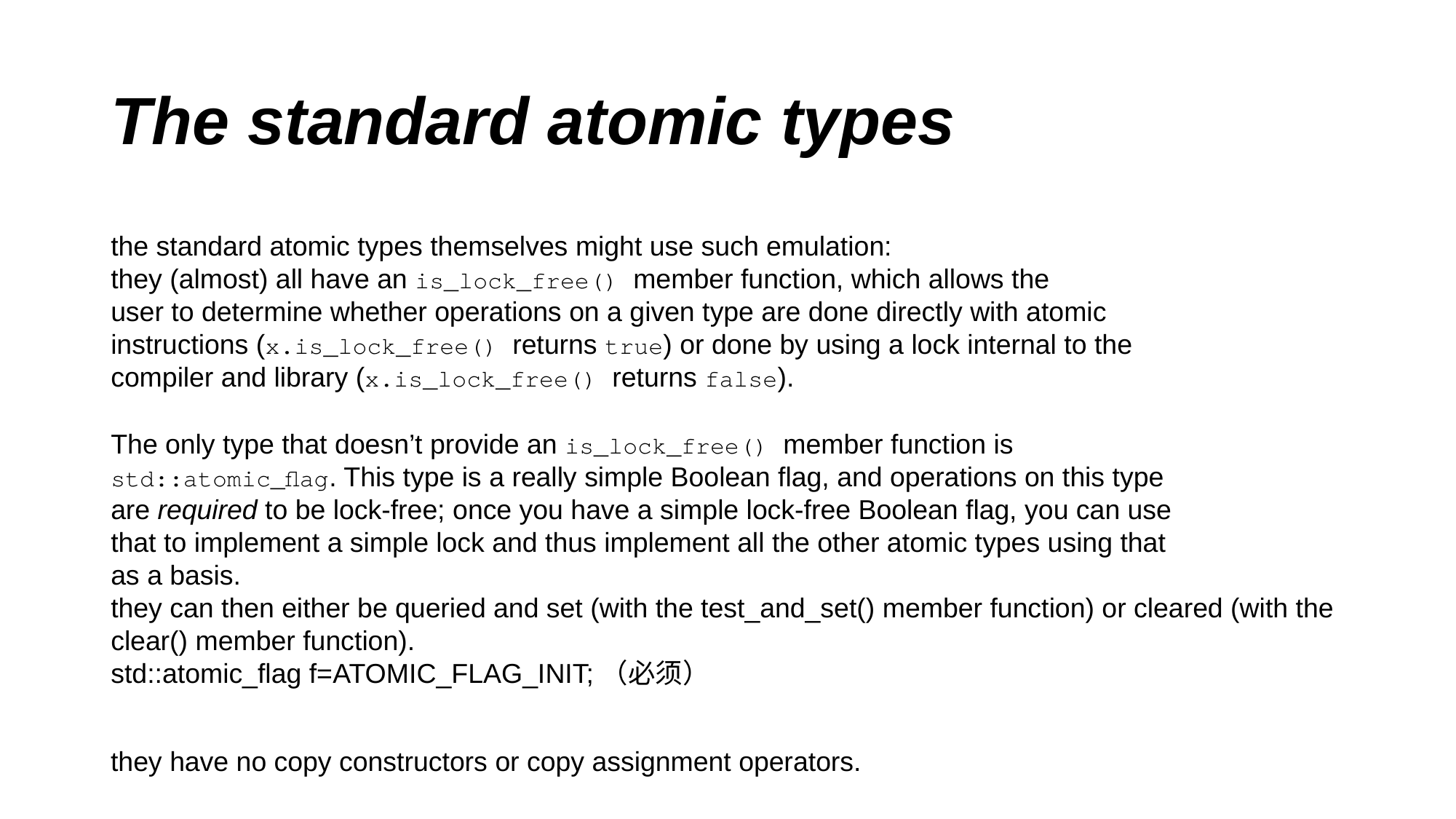

# The standard atomic types
the standard atomic types themselves might use such emulation:
they (almost) all have an is_lock_free() member function, which allows the
user to determine whether operations on a given type are done directly with atomic
instructions (x.is_lock_free() returns true) or done by using a lock internal to the
compiler and library (x.is_lock_free() returns false).
The only type that doesn’t provide an is_lock_free() member function is
std::atomic_flag. This type is a really simple Boolean flag, and operations on this type
are required to be lock-free; once you have a simple lock-free Boolean flag, you can use
that to implement a simple lock and thus implement all the other atomic types using that
as a basis.
they can then either be queried and set (with the test_and_set() member function) or cleared (with the clear() member function).
std::atomic_flag f=ATOMIC_FLAG_INIT;（必须）
they have no copy constructors or copy assignment operators.